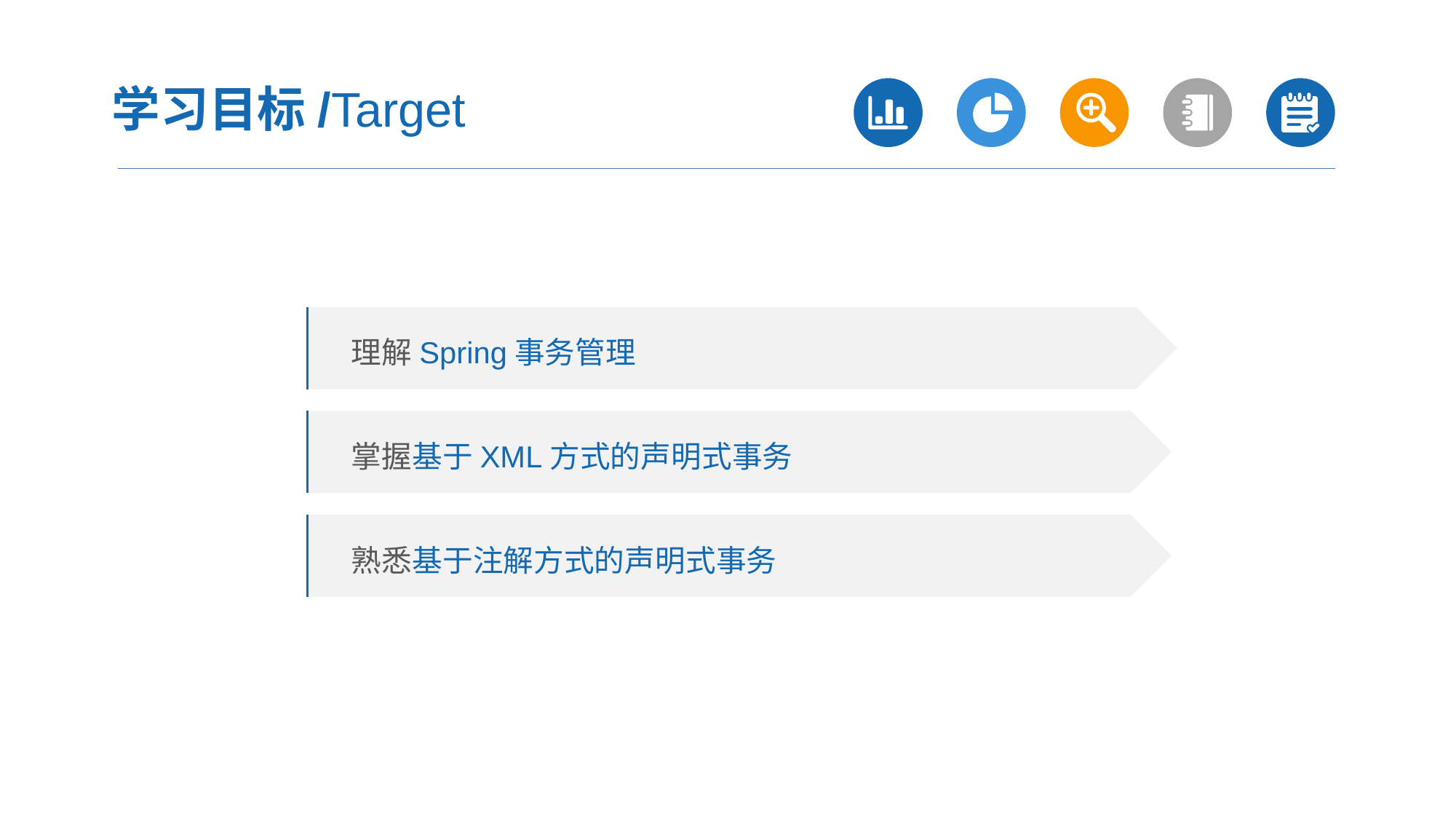

学习目标/Target
    理解Spring事务管理

    掌握基于XML方式的声明式事务

    熟悉基于注解方式的声明式事务